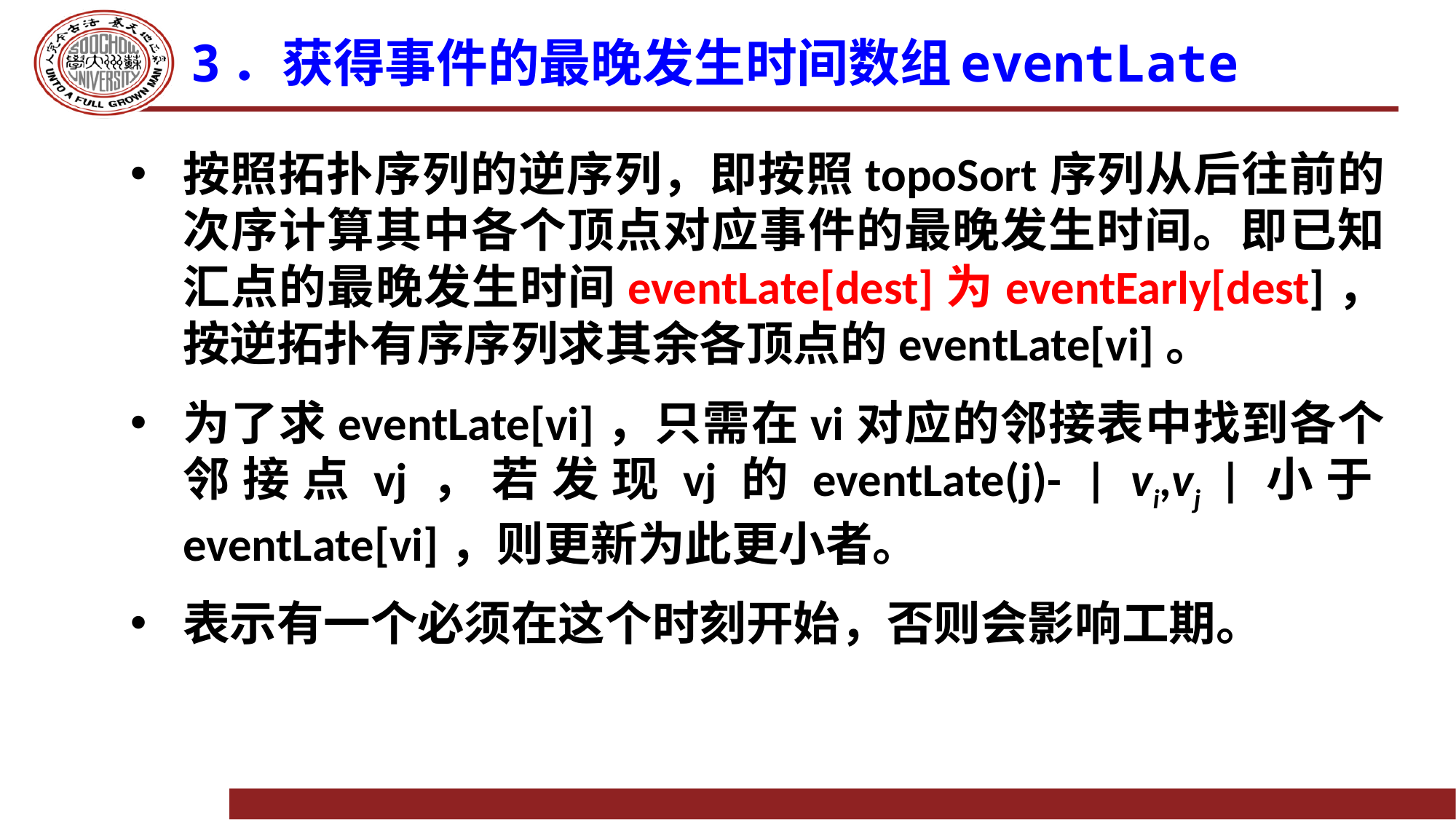

# 3．获得事件的最晚发生时间数组eventLate
按照拓扑序列的逆序列，即按照topoSort序列从后往前的次序计算其中各个顶点对应事件的最晚发生时间。即已知汇点的最晚发生时间eventLate[dest]为eventEarly[dest]，按逆拓扑有序序列求其余各顶点的eventLate[vi]。
为了求eventLate[vi]，只需在vi对应的邻接表中找到各个邻接点vj，若发现vj的eventLate(j)- | vi,vj |小于eventLate[vi]，则更新为此更小者。
表示有一个必须在这个时刻开始，否则会影响工期。